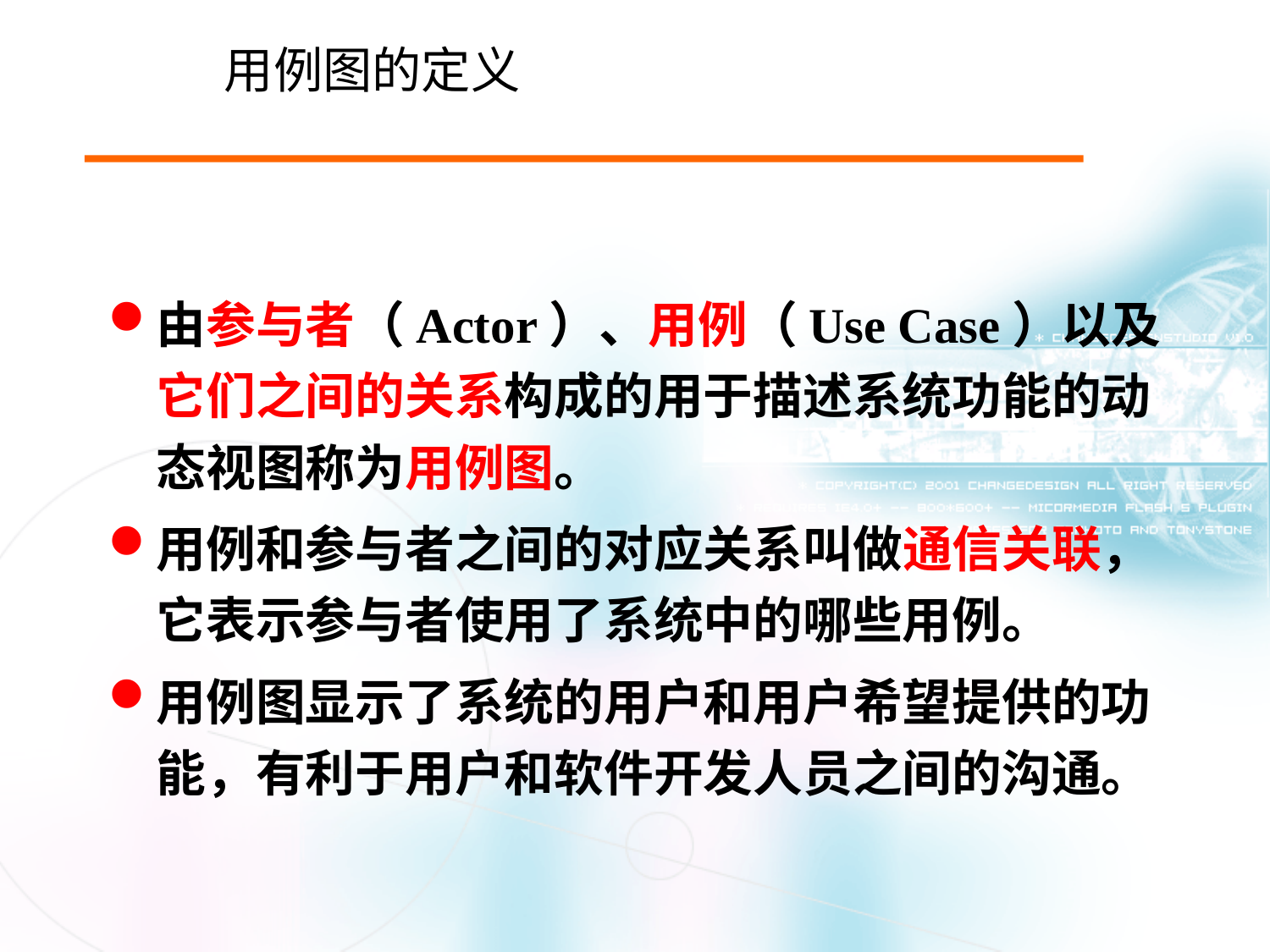

# 用例图的定义
由参与者（Actor）、用例（Use Case）以及它们之间的关系构成的用于描述系统功能的动态视图称为用例图。
用例和参与者之间的对应关系叫做通信关联，它表示参与者使用了系统中的哪些用例。
用例图显示了系统的用户和用户希望提供的功能，有利于用户和软件开发人员之间的沟通。